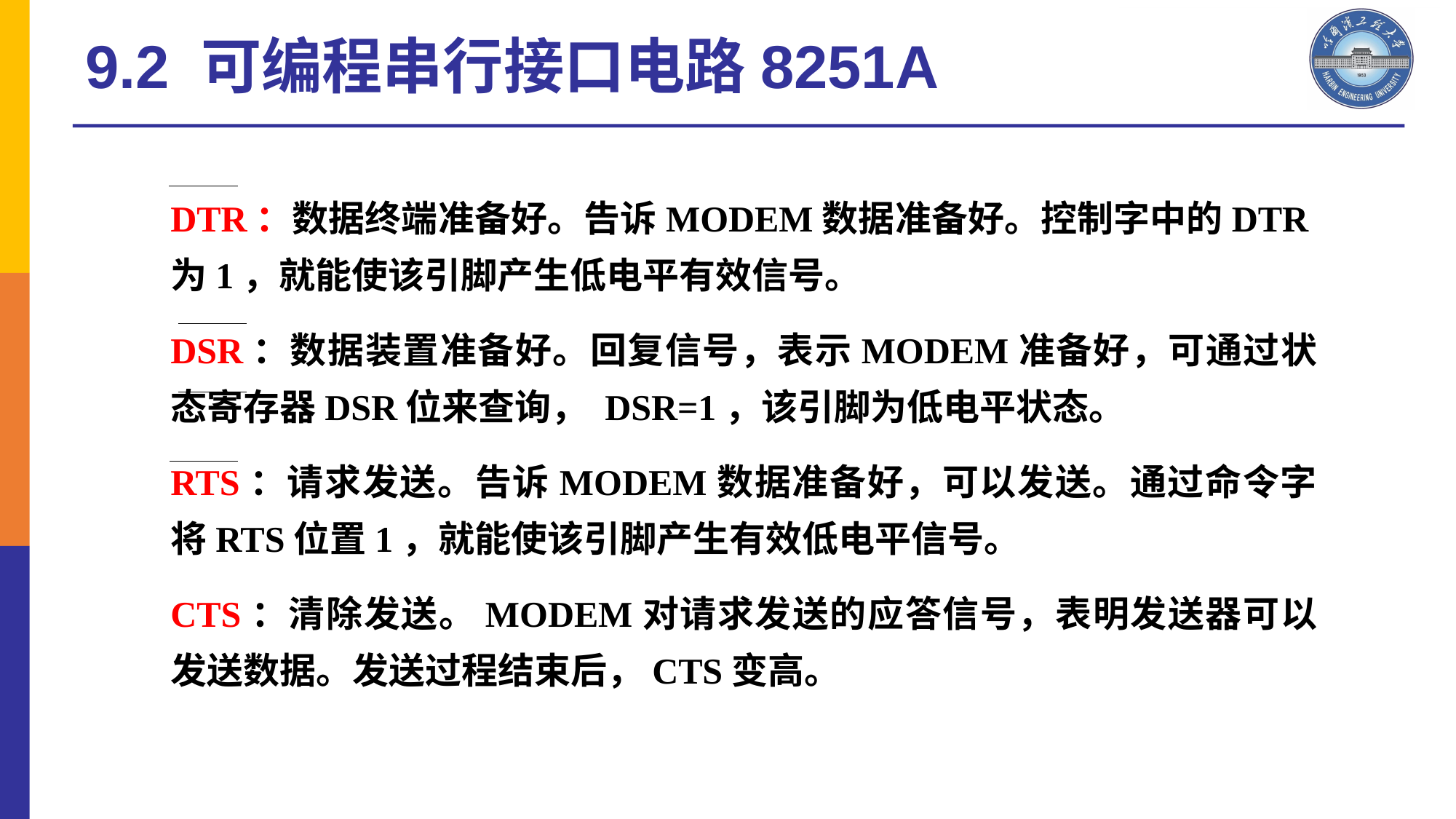

9.2 可编程串行接口电路8251A
DTR：数据终端准备好。告诉MODEM数据准备好。控制字中的DTR为1，就能使该引脚产生低电平有效信号。
DSR：数据装置准备好。回复信号，表示MODEM准备好，可通过状态寄存器DSR位来查询， DSR=1，该引脚为低电平状态。
RTS：请求发送。告诉MODEM数据准备好，可以发送。通过命令字将RTS位置1，就能使该引脚产生有效低电平信号。
CTS：清除发送。MODEM对请求发送的应答信号，表明发送器可以发送数据。发送过程结束后，CTS变高。